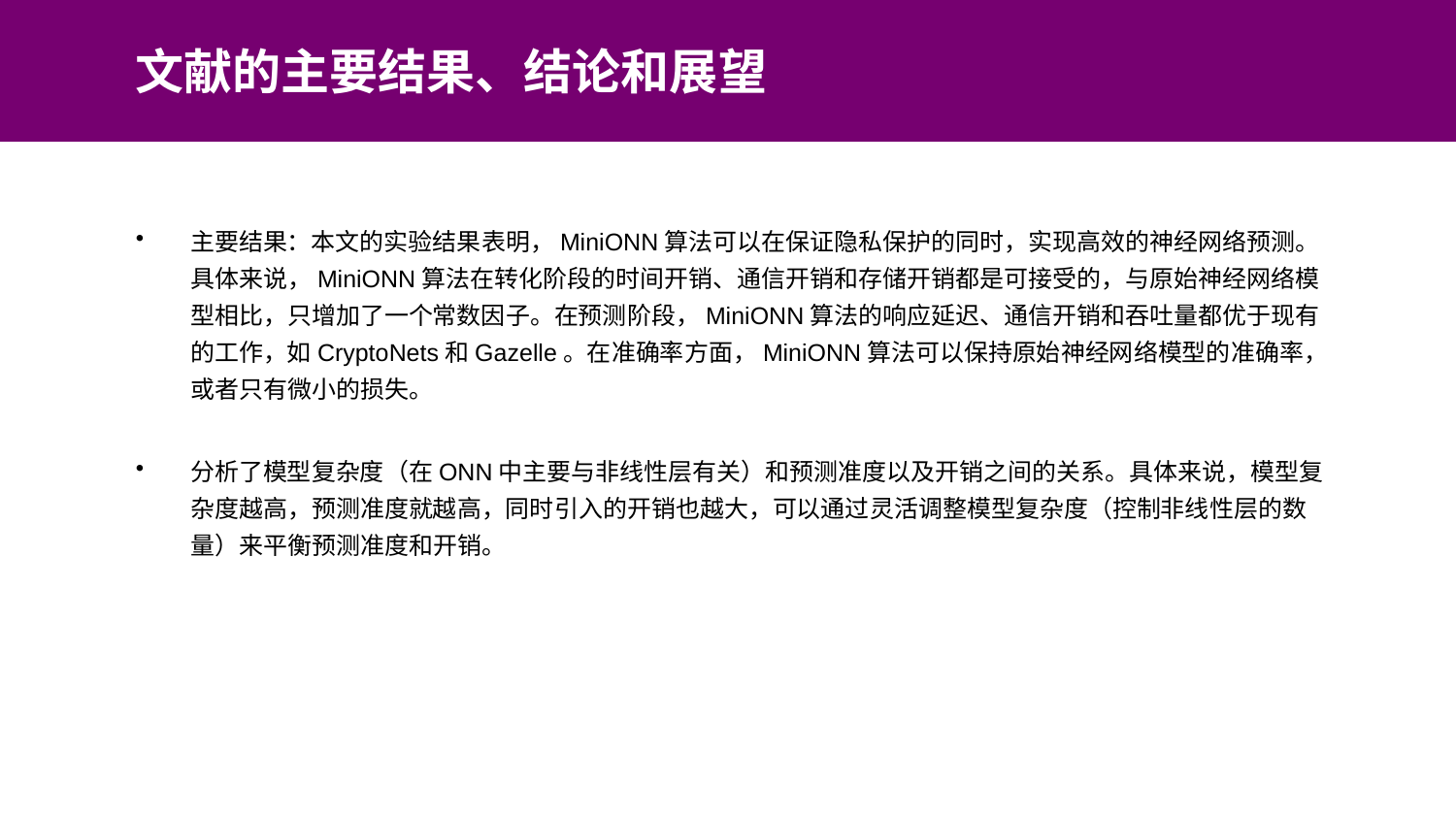

文献的主要结果、结论和展望
主要结果：本文的实验结果表明，MiniONN算法可以在保证隐私保护的同时，实现高效的神经网络预测。具体来说，MiniONN算法在转化阶段的时间开销、通信开销和存储开销都是可接受的，与原始神经网络模型相比，只增加了一个常数因子。在预测阶段，MiniONN算法的响应延迟、通信开销和吞吐量都优于现有的工作，如CryptoNets和Gazelle。在准确率方面，MiniONN算法可以保持原始神经网络模型的准确率，或者只有微小的损失。
分析了模型复杂度（在ONN中主要与非线性层有关）和预测准度以及开销之间的关系。具体来说，模型复杂度越高，预测准度就越高，同时引入的开销也越大，可以通过灵活调整模型复杂度（控制非线性层的数量）来平衡预测准度和开销。